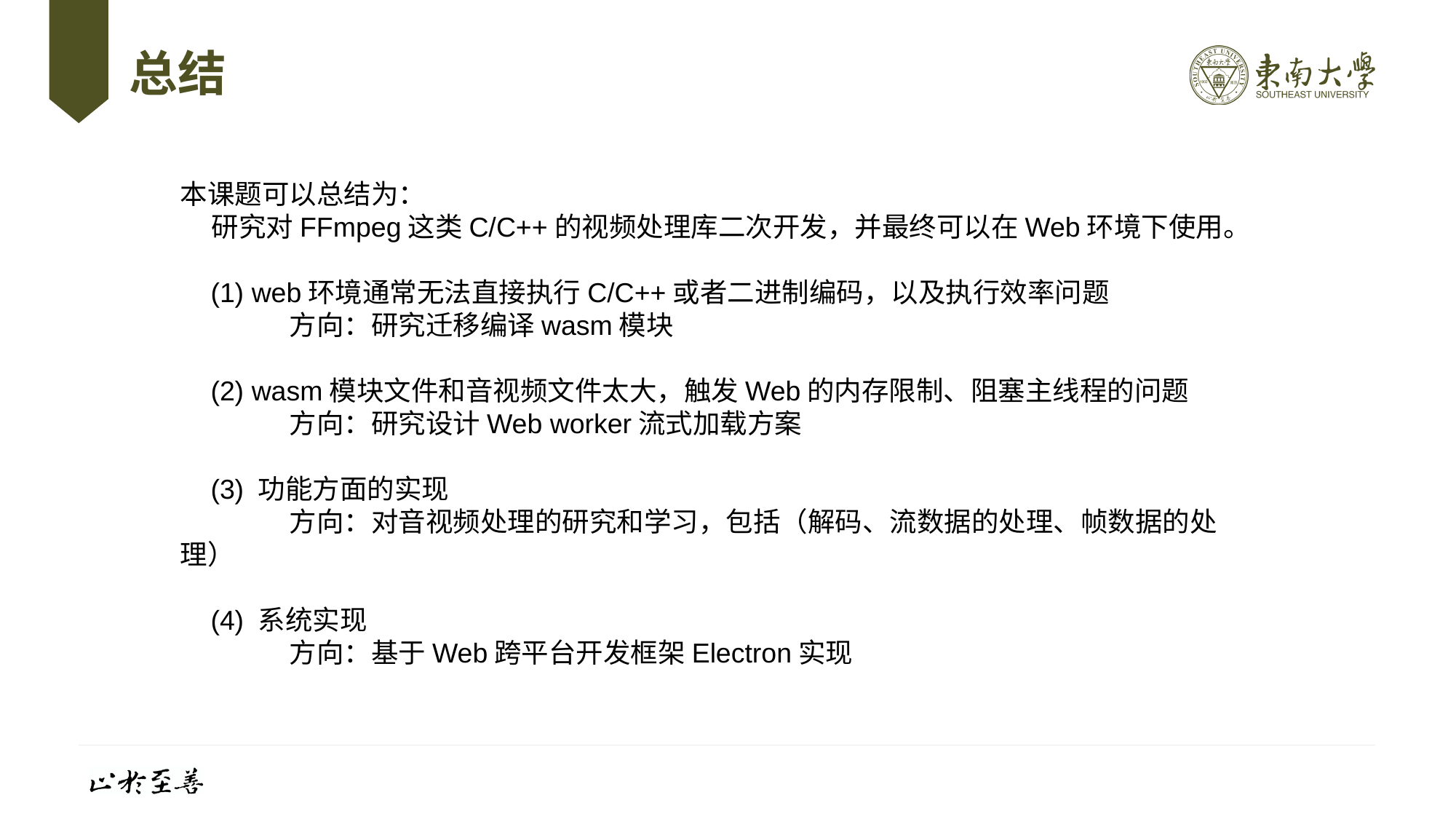

# 总结
本课题可以总结为：
    研究对FFmpeg这类C/C++的视频处理库二次开发，并最终可以在Web环境下使用。

    (1) web环境通常无法直接执行C/C++或者二进制编码，以及执行效率问题
	方向：研究迁移编译wasm模块

    (2) wasm模块文件和音视频文件太大，触发Web的内存限制、阻塞主线程的问题
	方向：研究设计Web worker流式加载方案

    (3) 功能方面的实现
	方向：对音视频处理的研究和学习，包括（解码、流数据的处理、帧数据的处理）

    (4) 系统实现
	方向：基于Web跨平台开发框架Electron实现

31